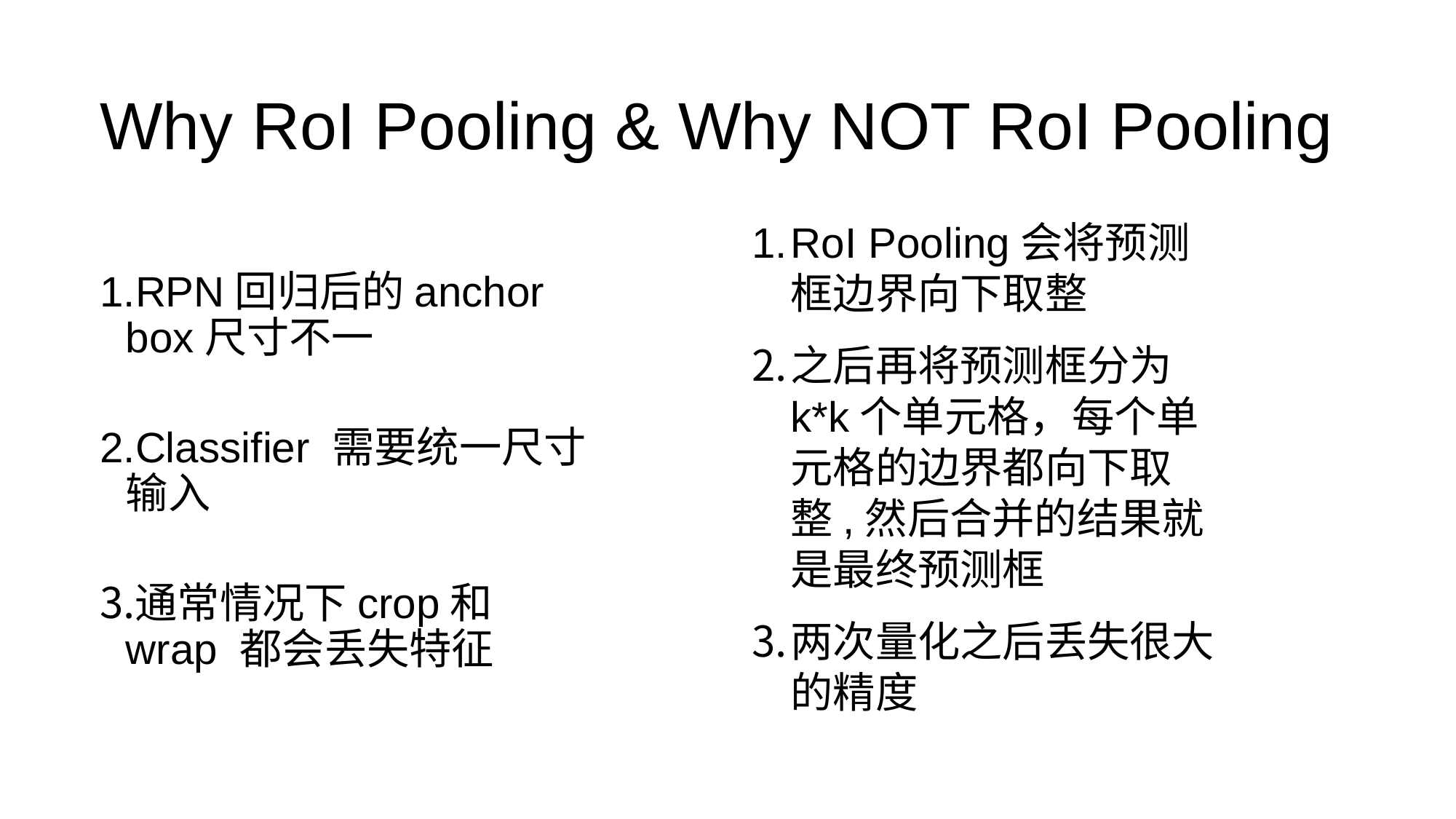

Why RoI Pooling & Why NOT RoI Pooling
RPN回归后的anchor box尺寸不一
Classifier 需要统一尺寸输入
通常情况下crop和wrap 都会丢失特征
RoI Pooling会将预测框边界向下取整
之后再将预测框分为k*k个单元格，每个单元格的边界都向下取整,然后合并的结果就是最终预测框
两次量化之后丢失很大的精度